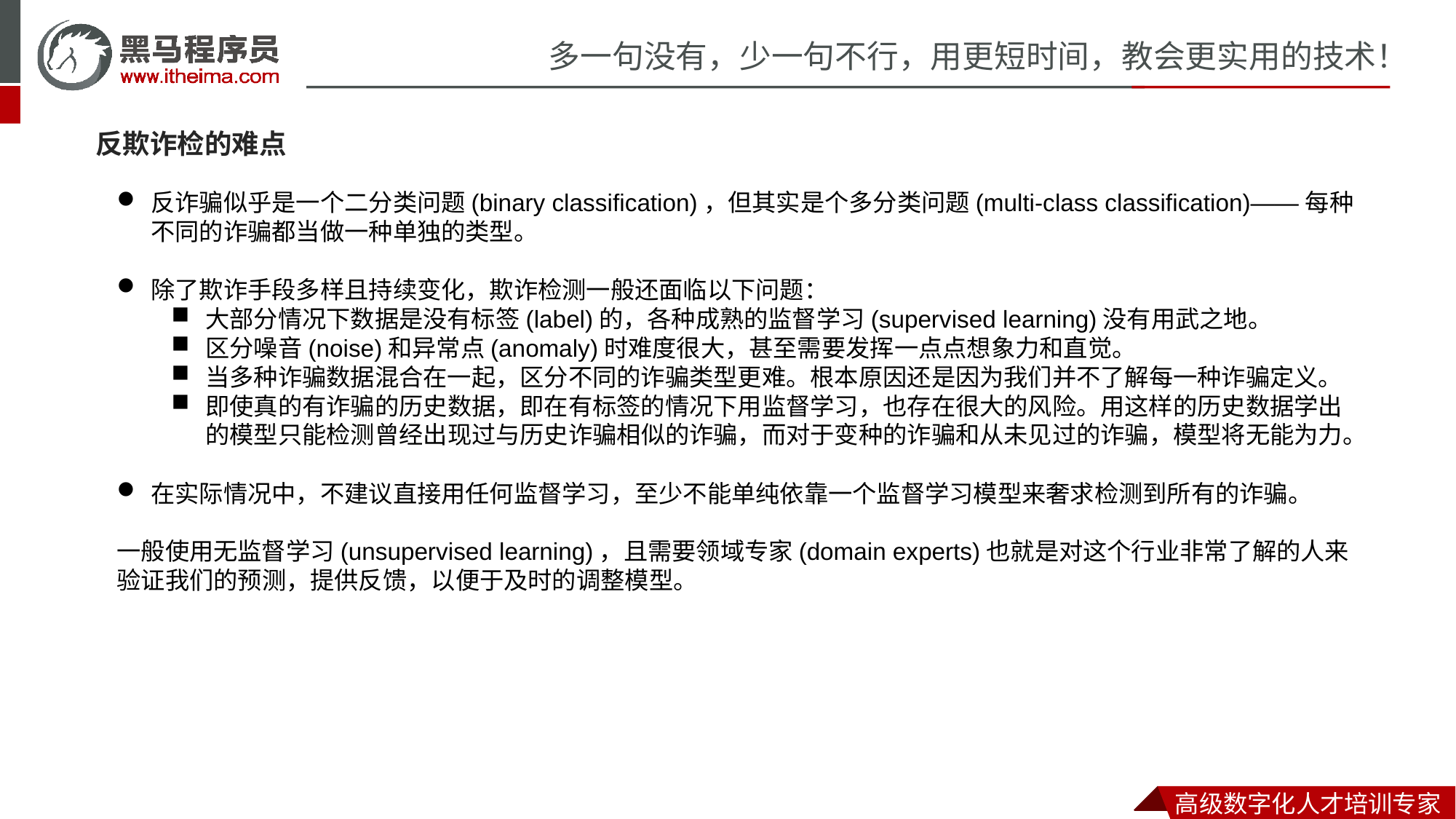

反欺诈检的难点
反诈骗似乎是一个二分类问题(binary classification)，但其实是个多分类问题(multi-class classification)——每种不同的诈骗都当做一种单独的类型。

除了欺诈手段多样且持续变化，欺诈检测一般还面临以下问题：
大部分情况下数据是没有标签(label)的，各种成熟的监督学习(supervised learning)没有用武之地。
区分噪音(noise)和异常点(anomaly)时难度很大，甚至需要发挥一点点想象力和直觉。
当多种诈骗数据混合在一起，区分不同的诈骗类型更难。根本原因还是因为我们并不了解每一种诈骗定义。
即使真的有诈骗的历史数据，即在有标签的情况下用监督学习，也存在很大的风险。用这样的历史数据学出的模型只能检测曾经出现过与历史诈骗相似的诈骗，而对于变种的诈骗和从未见过的诈骗，模型将无能为力。

在实际情况中，不建议直接用任何监督学习，至少不能单纯依靠一个监督学习模型来奢求检测到所有的诈骗。

一般使用无监督学习(unsupervised learning)，且需要领域专家(domain experts)也就是对这个行业非常了解的人来验证我们的预测，提供反馈，以便于及时的调整模型。